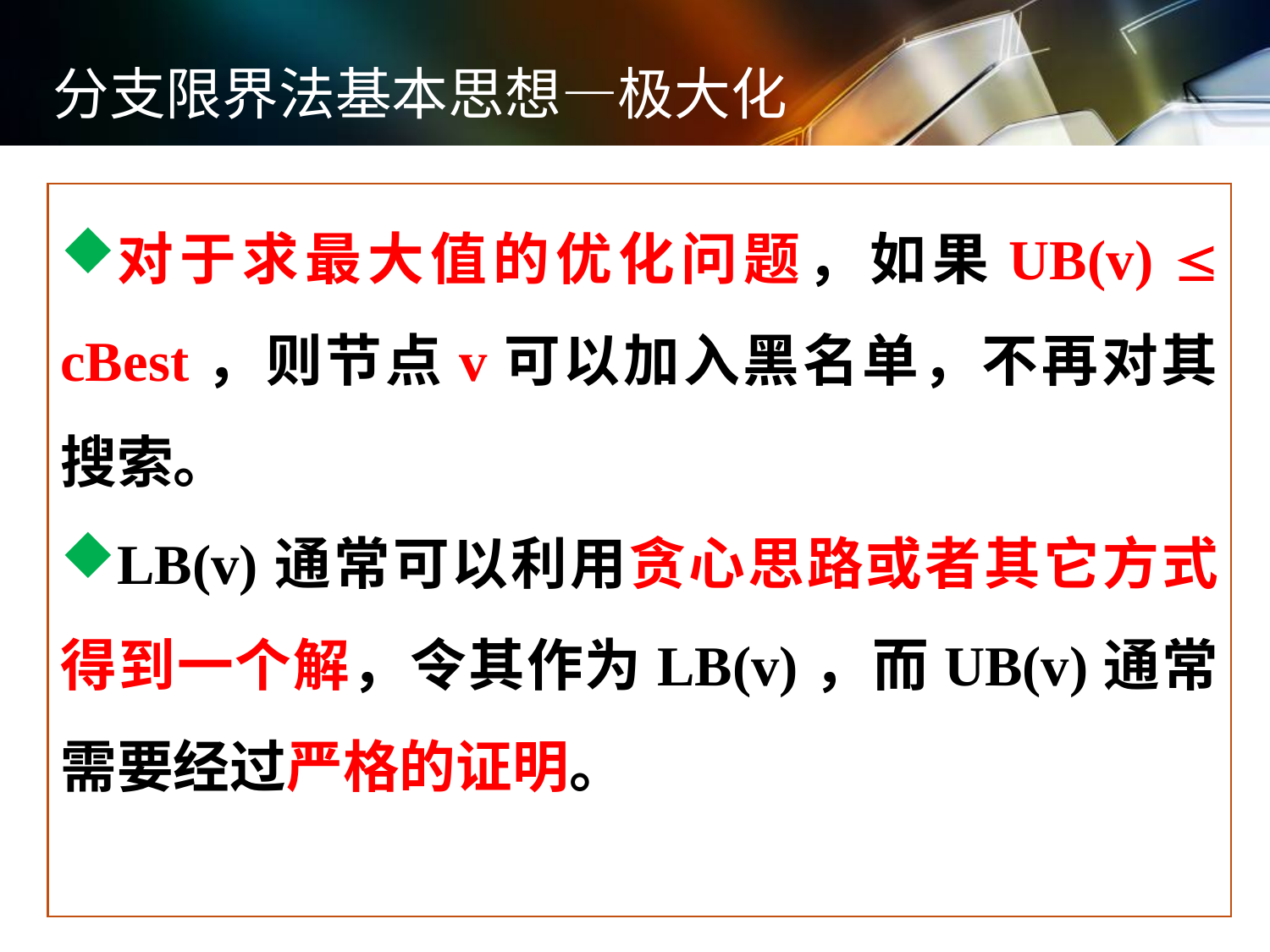

分支限界法基本思想—极大化
对于求最大值的优化问题，如果UB(v) ≤ cBest，则节点v可以加入黑名单，不再对其搜索。
LB(v)通常可以利用贪心思路或者其它方式得到一个解，令其作为LB(v)，而UB(v)通常需要经过严格的证明。